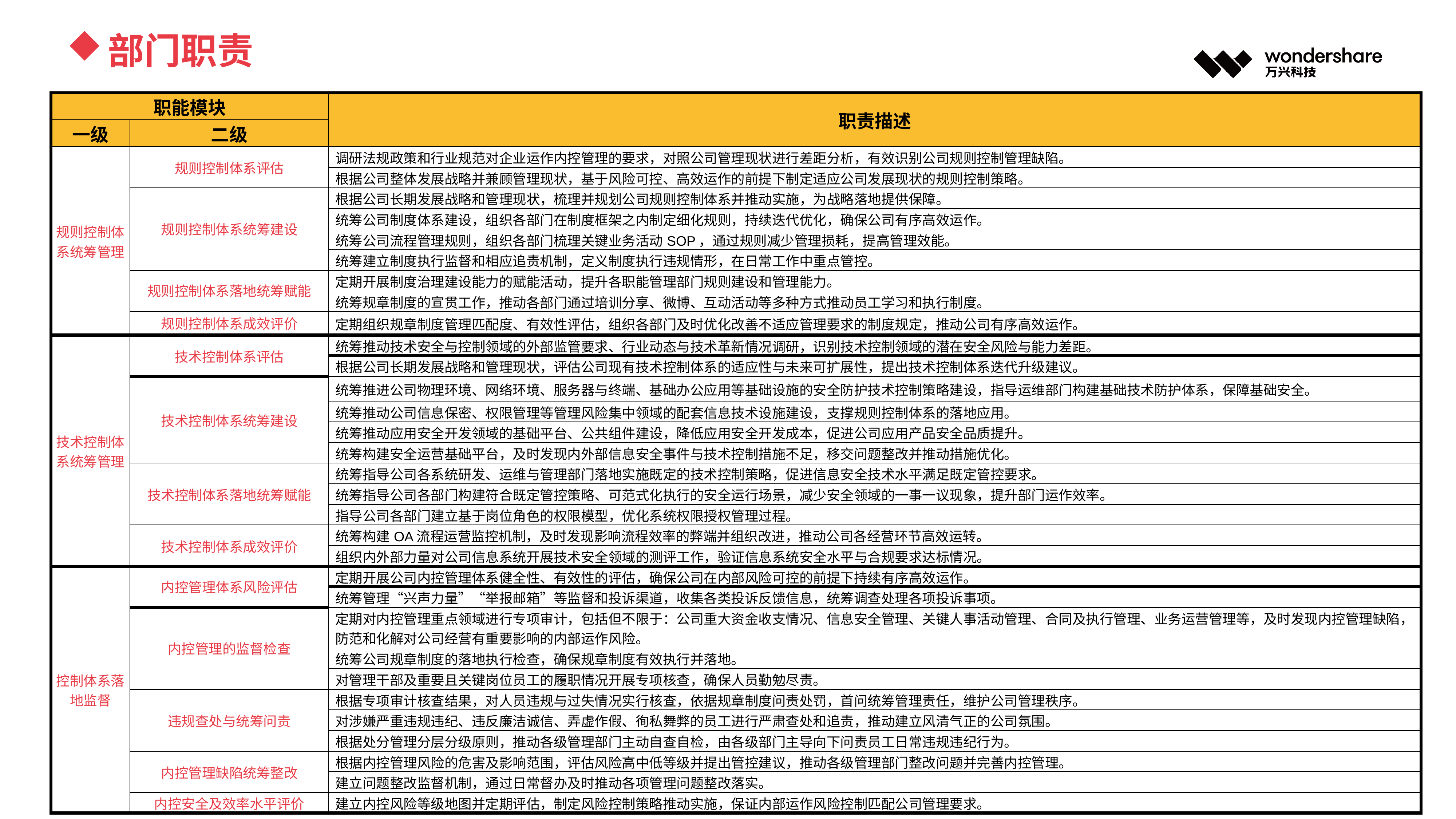

部门职责
| 职能模块 |  | 职责描述 |
| --- | --- | --- |
| 一级 | 二级 |  |
| 规则控制体系统筹管理 | 规则控制体系评估 | 调研法规政策和行业规范对企业运作内控管理的要求，对照公司管理现状进行差距分析，有效识别公司规则控制管理缺陷。 |
|  |  | 根据公司整体发展战略并兼顾管理现状，基于风险可控、高效运作的前提下制定适应公司发展现状的规则控制策略。 |
|  | 规则控制体系统筹建设 | 根据公司长期发展战略和管理现状，梳理并规划公司规则控制体系并推动实施，为战略落地提供保障。 |
|  | 规则控制体系统筹建设 | 统筹公司制度体系建设，组织各部门在制度框架之内制定细化规则，持续迭代优化，确保公司有序高效运作。 |
|  |  | 统筹公司流程管理规则，组织各部门梳理关键业务活动SOP，通过规则减少管理损耗，提高管理效能。 |
|  |  | 统筹建立制度执行监督和相应追责机制，定义制度执行违规情形，在日常工作中重点管控。 |
|  | 规则控制体系落地统筹赋能 | 定期开展制度治理建设能力的赋能活动，提升各职能管理部门规则建设和管理能力。 |
|  |  | 统筹规章制度的宣贯工作，推动各部门通过培训分享、微博、互动活动等多种方式推动员工学习和执行制度。 |
|  | 规则控制体系成效评价 | 定期组织规章制度管理匹配度、有效性评估，组织各部门及时优化改善不适应管理要求的制度规定，推动公司有序高效运作。 |
| 技术控制体系统筹管理 | 技术控制体系评估 | 统筹推动技术安全与控制领域的外部监管要求、行业动态与技术革新情况调研，识别技术控制领域的潜在安全风险与能力差距。 |
|  |  | 根据公司长期发展战略和管理现状，评估公司现有技术控制体系的适应性与未来可扩展性，提出技术控制体系迭代升级建议。 |
|  | 技术控制体系统筹建设 | 统筹推进公司物理环境、网络环境、服务器与终端、基础办公应用等基础设施的安全防护技术控制策略建设，指导运维部门构建基础技术防护体系，保障基础安全。 |
|  |  | 统筹推动公司信息保密、权限管理等管理风险集中领域的配套信息技术设施建设，支撑规则控制体系的落地应用。 |
|  |  | 统筹推动应用安全开发领域的基础平台、公共组件建设，降低应用安全开发成本，促进公司应用产品安全品质提升。 |
|  |  | 统筹构建安全运营基础平台，及时发现内外部信息安全事件与技术控制措施不足，移交问题整改并推动措施优化。 |
|  | 技术控制体系落地统筹赋能 | 统筹指导公司各系统研发、运维与管理部门落地实施既定的技术控制策略，促进信息安全技术水平满足既定管控要求。 |
|  | 技术控制体系落地统筹赋能 | 统筹指导公司各部门构建符合既定管控策略、可范式化执行的安全运行场景，减少安全领域的一事一议现象，提升部门运作效率。 |
|  |  | 指导公司各部门建立基于岗位角色的权限模型，优化系统权限授权管理过程。 |
|  | 技术控制体系成效评价 | 统筹构建OA流程运营监控机制，及时发现影响流程效率的弊端并组织改进，推动公司各经营环节高效运转。 |
|  |  | 组织内外部力量对公司信息系统开展技术安全领域的测评工作，验证信息系统安全水平与合规要求达标情况。 |
| 控制体系落地监督 | 内控管理体系风险评估 | 定期开展公司内控管理体系健全性、有效性的评估，确保公司在内部风险可控的前提下持续有序高效运作。 |
|  |  | 统筹管理“兴声力量”“举报邮箱”等监督和投诉渠道，收集各类投诉反馈信息，统筹调查处理各项投诉事项。 |
| 控制体系 监督 | 内控管理的监督检查 | 定期对内控管理重点领域进行专项审计，包括但不限于：公司重大资金收支情况、信息安全管理、关键人事活动管理、合同及执行管理、业务运营管理等，及时发现内控管理缺陷，防范和化解对公司经营有重要影响的内部运作风险。 |
|  |  | 统筹公司规章制度的落地执行检查，确保规章制度有效执行并落地。 |
|  |  | 对管理干部及重要且关键岗位员工的履职情况开展专项核查，确保人员勤勉尽责。 |
|  | 违规查处与统筹问责 | 根据专项审计核查结果，对人员违规与过失情况实行核查，依据规章制度问责处罚，首问统筹管理责任，维护公司管理秩序。 |
|  |  | 对涉嫌严重违规违纪、违反廉洁诚信、弄虚作假、徇私舞弊的员工进行严肃查处和追责，推动建立风清气正的公司氛围。 |
|  |  | 根据处分管理分层分级原则，推动各级管理部门主动自查自检，由各级部门主导向下问责员工日常违规违纪行为。 |
|  | 内控管理缺陷统筹整改 | 根据内控管理风险的危害及影响范围，评估风险高中低等级并提出管控建议，推动各级管理部门整改问题并完善内控管理。 |
|  |  | 建立问题整改监督机制，通过日常督办及时推动各项管理问题整改落实。 |
|  | 内控安全及效率水平评价 | 建立内控风险等级地图并定期评估，制定风险控制策略推动实施，保证内部运作风险控制匹配公司管理要求。 |